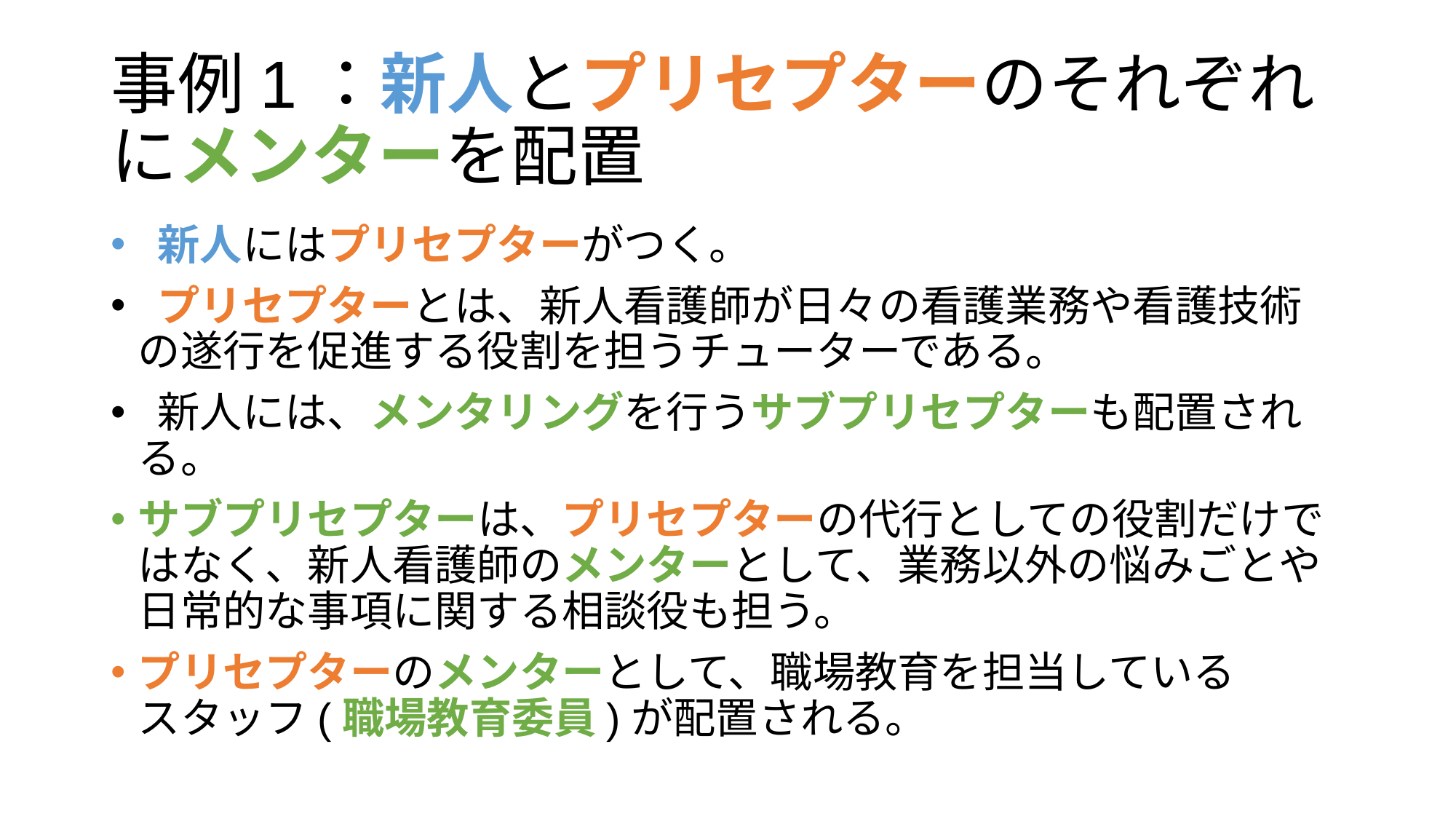

# 事例1：新人とプリセプターのそれぞれにメンターを配置
 新人にはプリセプターがつく。
 プリセプターとは、新人看護師が日々の看護業務や看護技術の遂行を促進する役割を担うチューターである。
 新人には、メンタリングを行うサブプリセプターも配置される。
サブプリセプターは、プリセプターの代行としての役割だけではなく、新人看護師のメンターとして、業務以外の悩みごとや日常的な事項に関する相談役も担う。
プリセプターのメンターとして、職場教育を担当している
スタッフ(職場教育委員)が配置される。